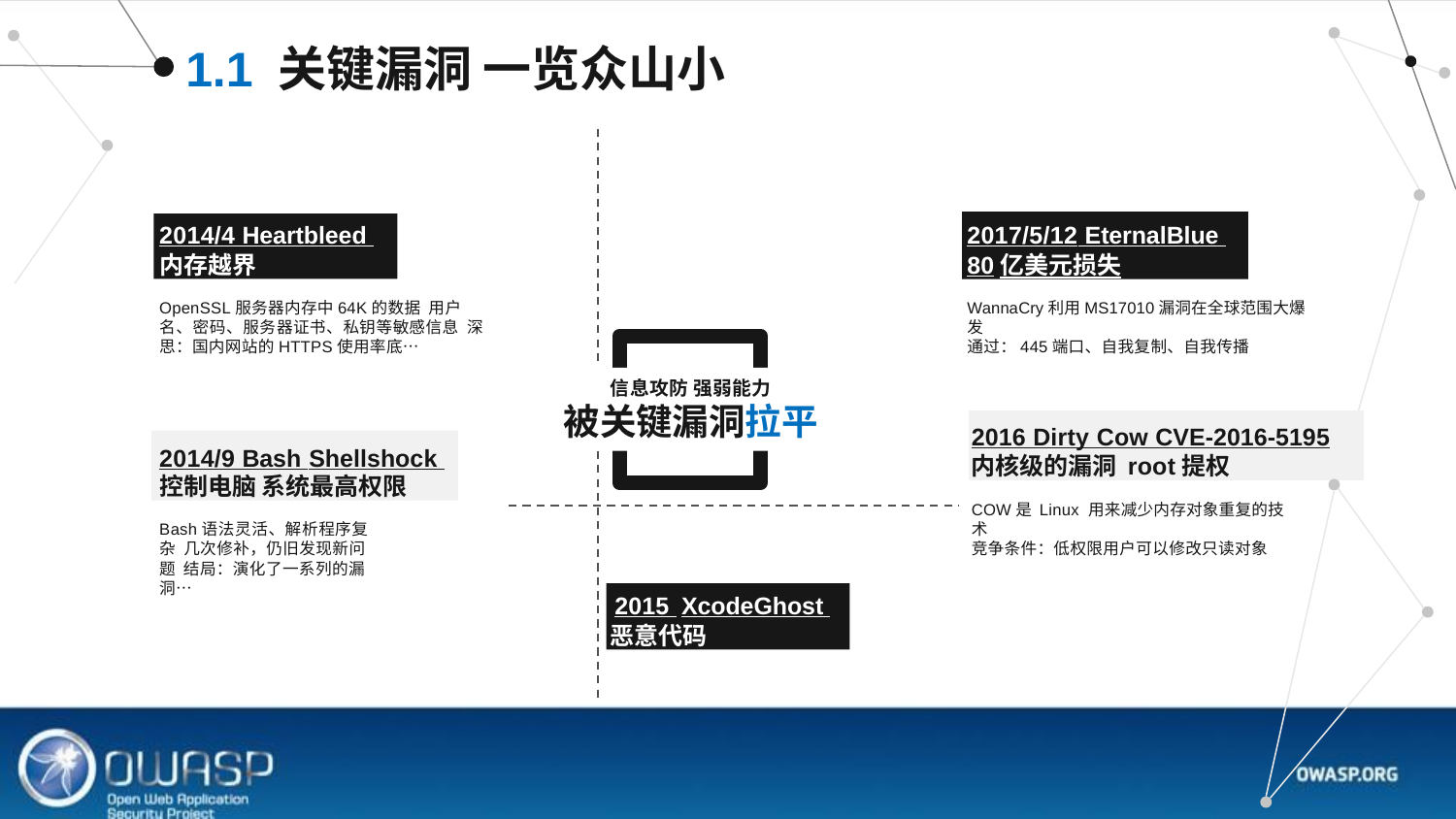

# 1.1 关键漏洞 一览众山小

2017/5/12 EternalBlue  80亿美元损失
2014/4 Heartbleed  内存越界
OpenSSL服务器内存中64K的数据  用户名、密码、服务器证书、私钥等敏感信息  深思：国内网站的HTTPS使用率底…
WannaCry利用MS17010漏洞在全球范围大爆发
通过：445端口、自我复制、自我传播

信息攻防 强弱能力
被关键漏洞拉平
2016 Dirty Cow CVE-2016-5195
内核级的漏洞 root提权
2014/9 Bash Shellshock  控制电脑 系统最高权限

COW是 Linux 用来减少内存对象重复的技术
竞争条件：低权限用户可以修改只读对象

Bash语法灵活、解析程序复杂  几次修补，仍旧发现新问题  结局：演化了一系列的漏洞…
2015 XcodeGhost  恶意代码